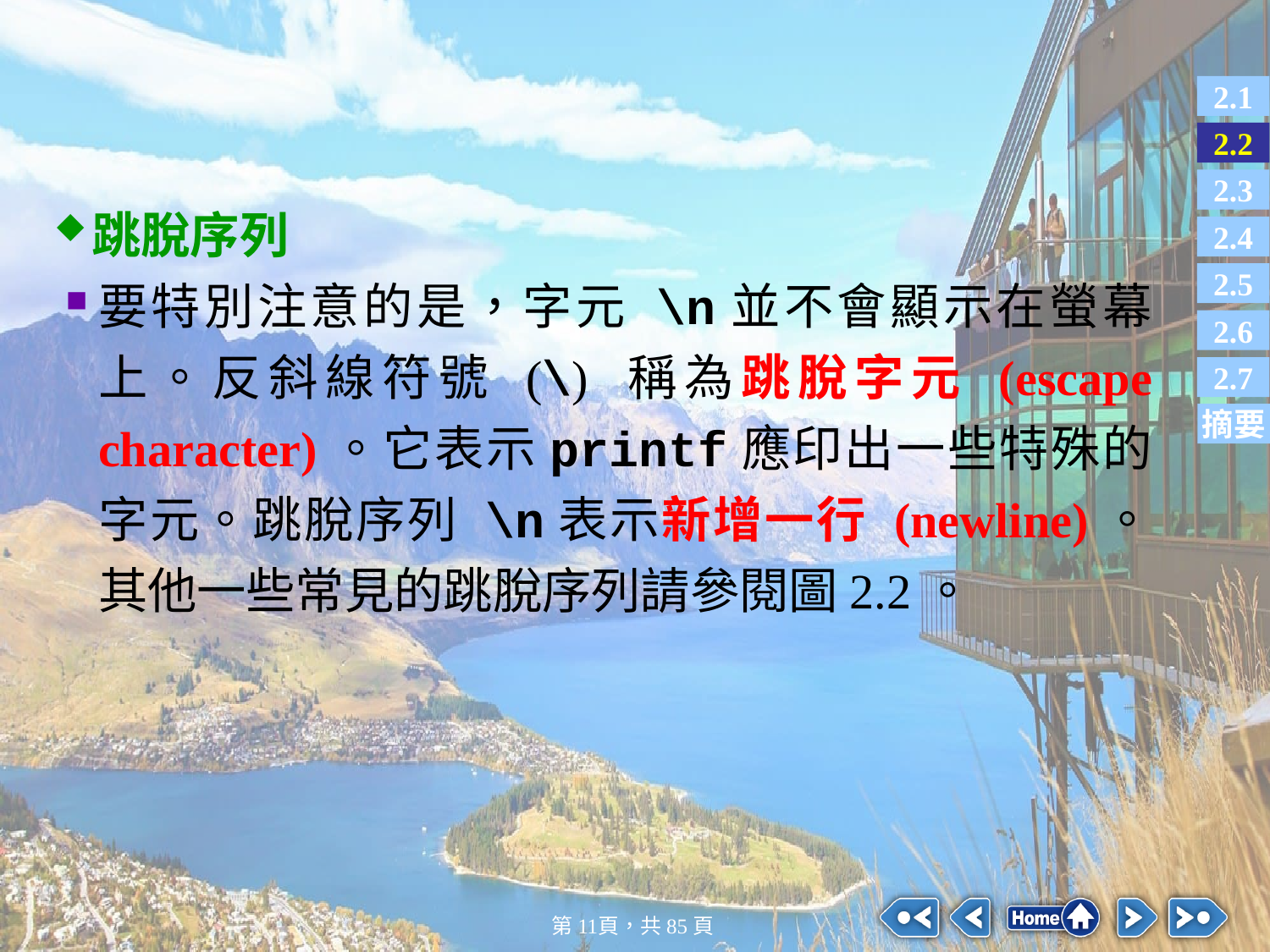

#
跳脫序列
要特別注意的是，字元 \n並不會顯示在螢幕上。反斜線符號 (\) 稱為跳脫字元 (escape character)。它表示printf應印出一些特殊的字元。跳脫序列 \n表示新增一行 (newline)。其他一些常見的跳脫序列請參閱圖2.2。